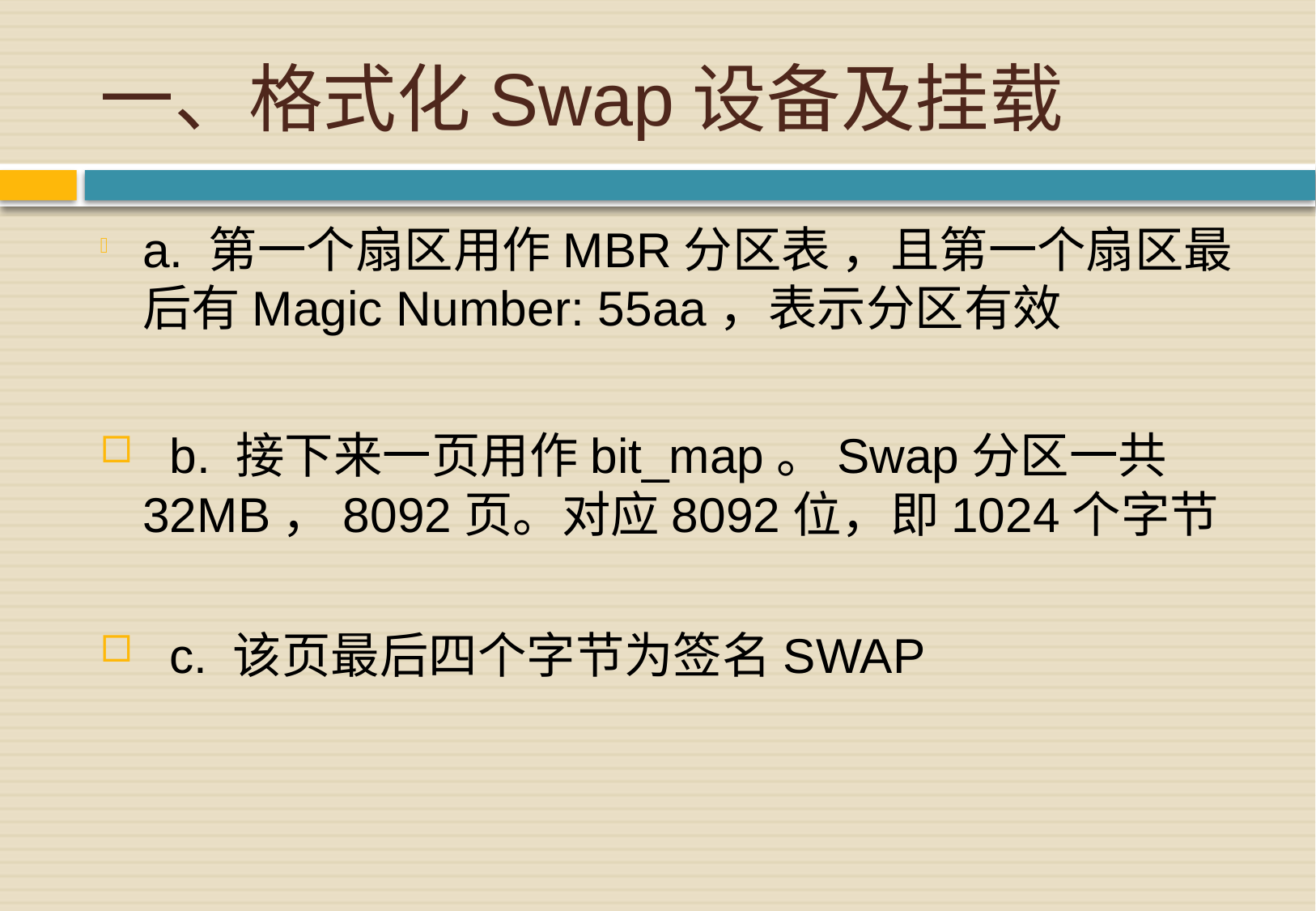

# 一、格式化Swap设备及挂载
a. 第一个扇区用作MBR分区表 ，且第一个扇区最后有Magic Number: 55aa，表示分区有效

  b. 接下来一页用作bit_map。Swap分区一共32MB，8092页。对应8092位，即1024个字节

  c. 该页最后四个字节为签名SWAP